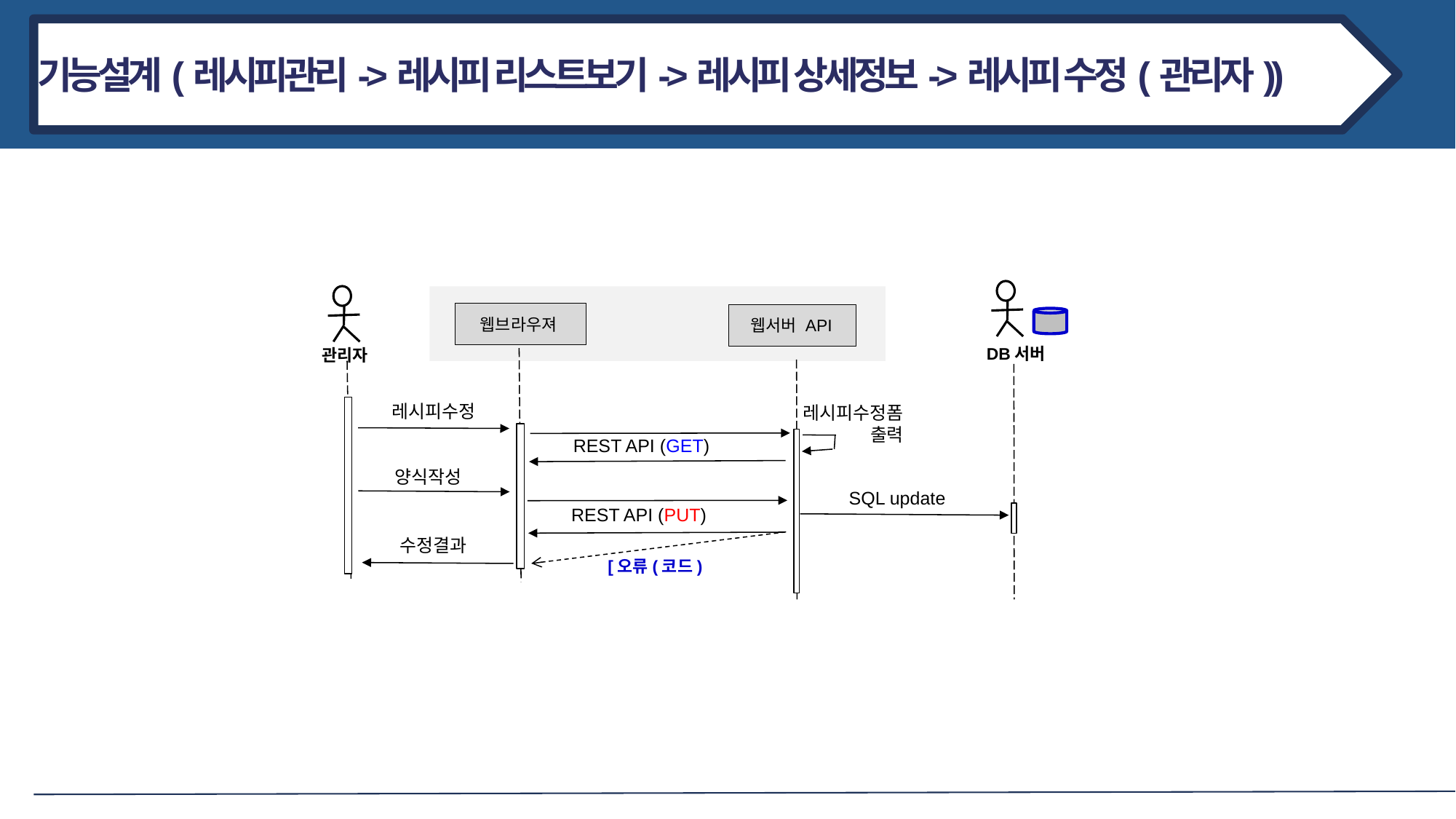

기능설계(레시피관리->레시피 리스트보기->레시피 상세정보->레시피 수정(관리자))

웹브라우져
웹서버 API
DB서버
관리자
레시피수정
레시피수정폼
출력

REST API (GET)

양식작성
 SQL update
REST API (PUT)

수정결과
[오류(코드)